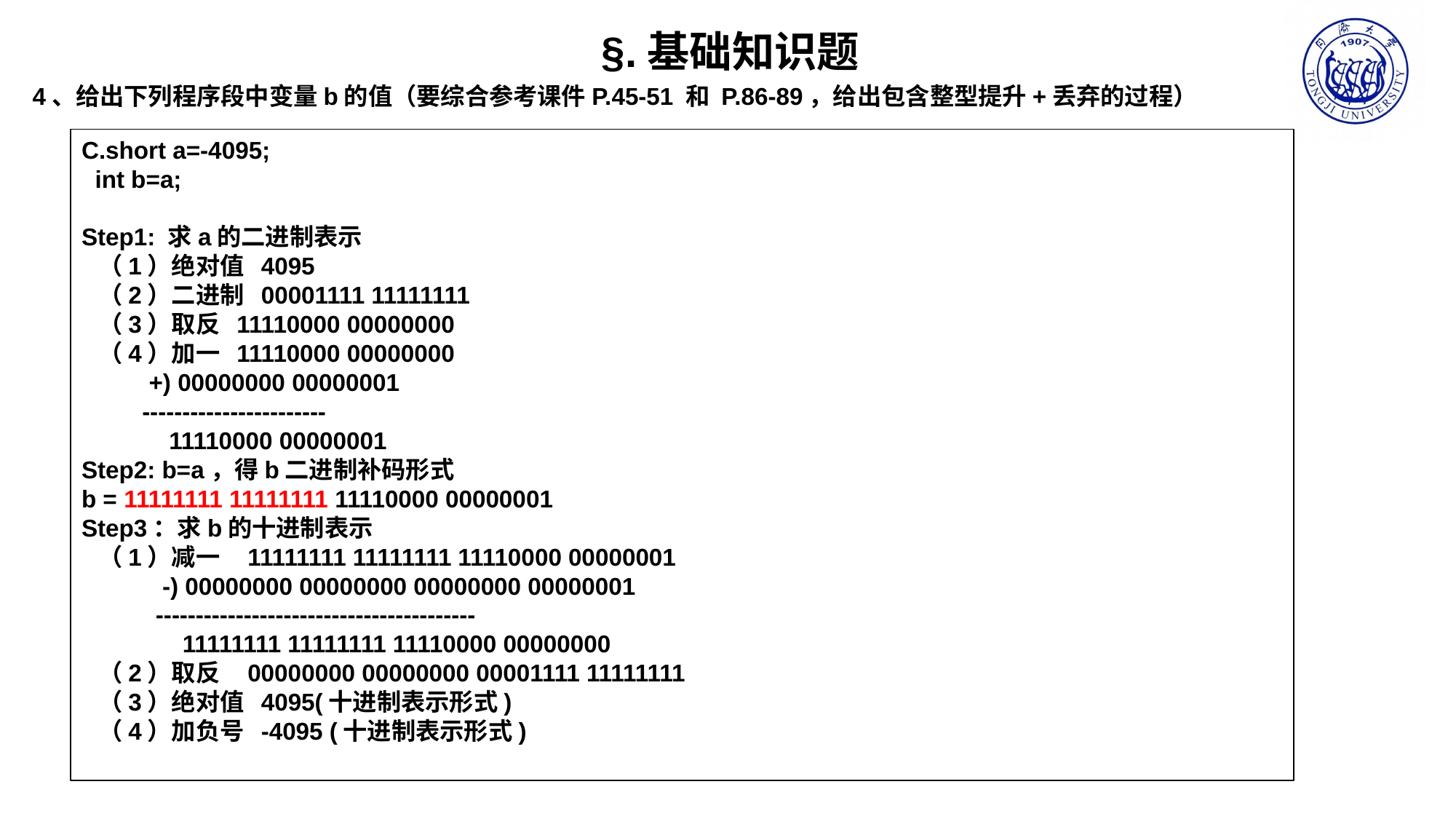

§.基础知识题
4、给出下列程序段中变量b的值（要综合参考课件P.45-51 和 P.86-89，给出包含整型提升+丢弃的过程）
C.short a=-4095;
  int b=a;

Step1: 求a的二进制表示
  （1）绝对值  4095
  （2）二进制  00001111 11111111
  （3）取反  11110000 00000000
  （4）加一  11110000 00000000
          +) 00000000 00000001
         -----------------------
             11110000 00000001
Step2: b=a，得b二进制补码形式
b = 11111111 11111111 11110000 00000001
Step3：求b的十进制表示
  （1）减一    11111111 11111111 11110000 00000001
            -) 00000000 00000000 00000000 00000001
           ----------------------------------------
               11111111 11111111 11110000 00000000
  （2）取反    00000000 00000000 00001111 11111111
  （3）绝对值  4095(十进制表示形式)
  （4）加负号  -4095 (十进制表示形式)